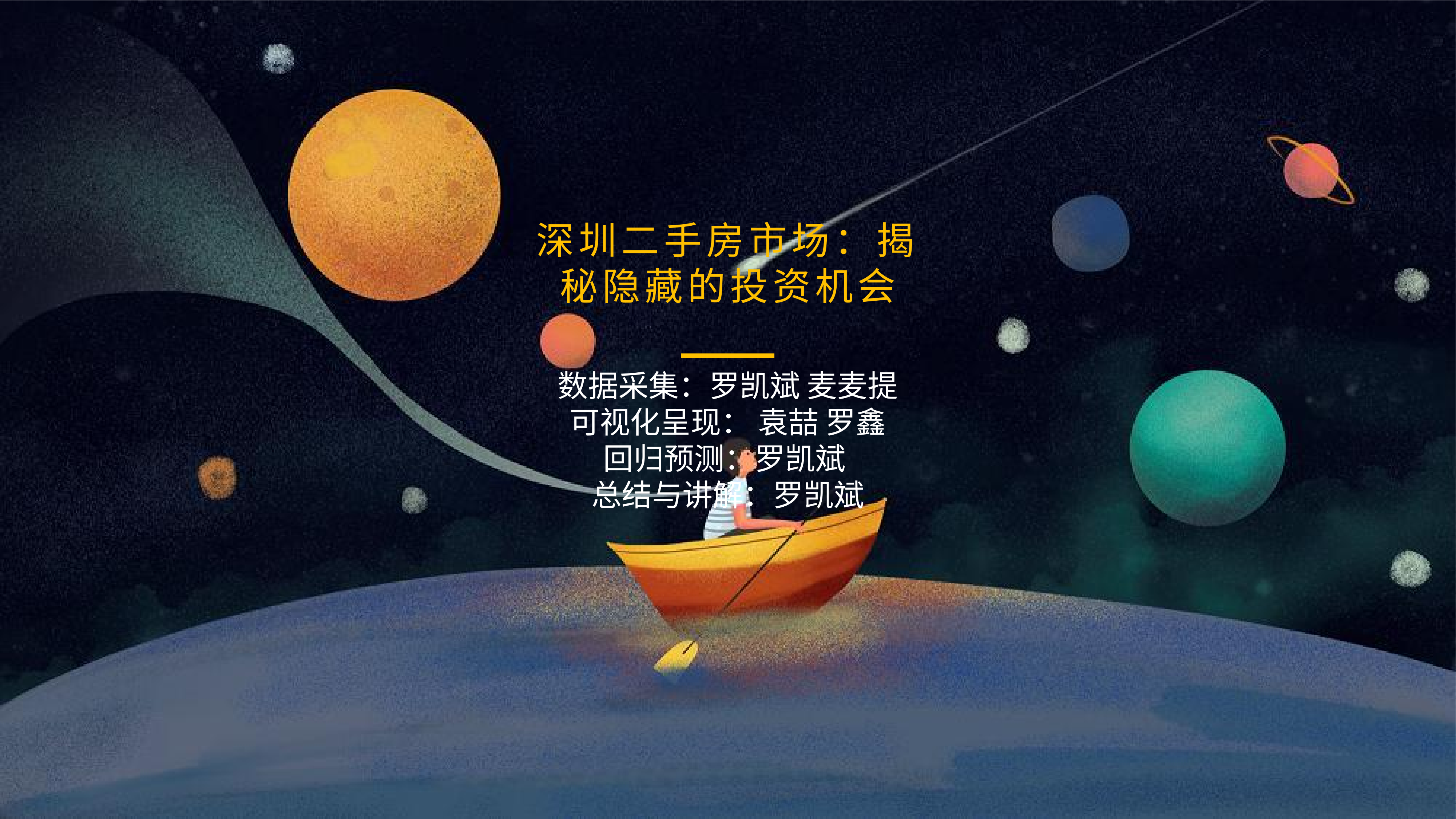

深圳二手房市场：揭秘隐藏的投资机会
数据采集：罗凯斌 麦麦提
可视化呈现： 袁喆 罗鑫
回归预测：罗凯斌
总结与讲解：罗凯斌